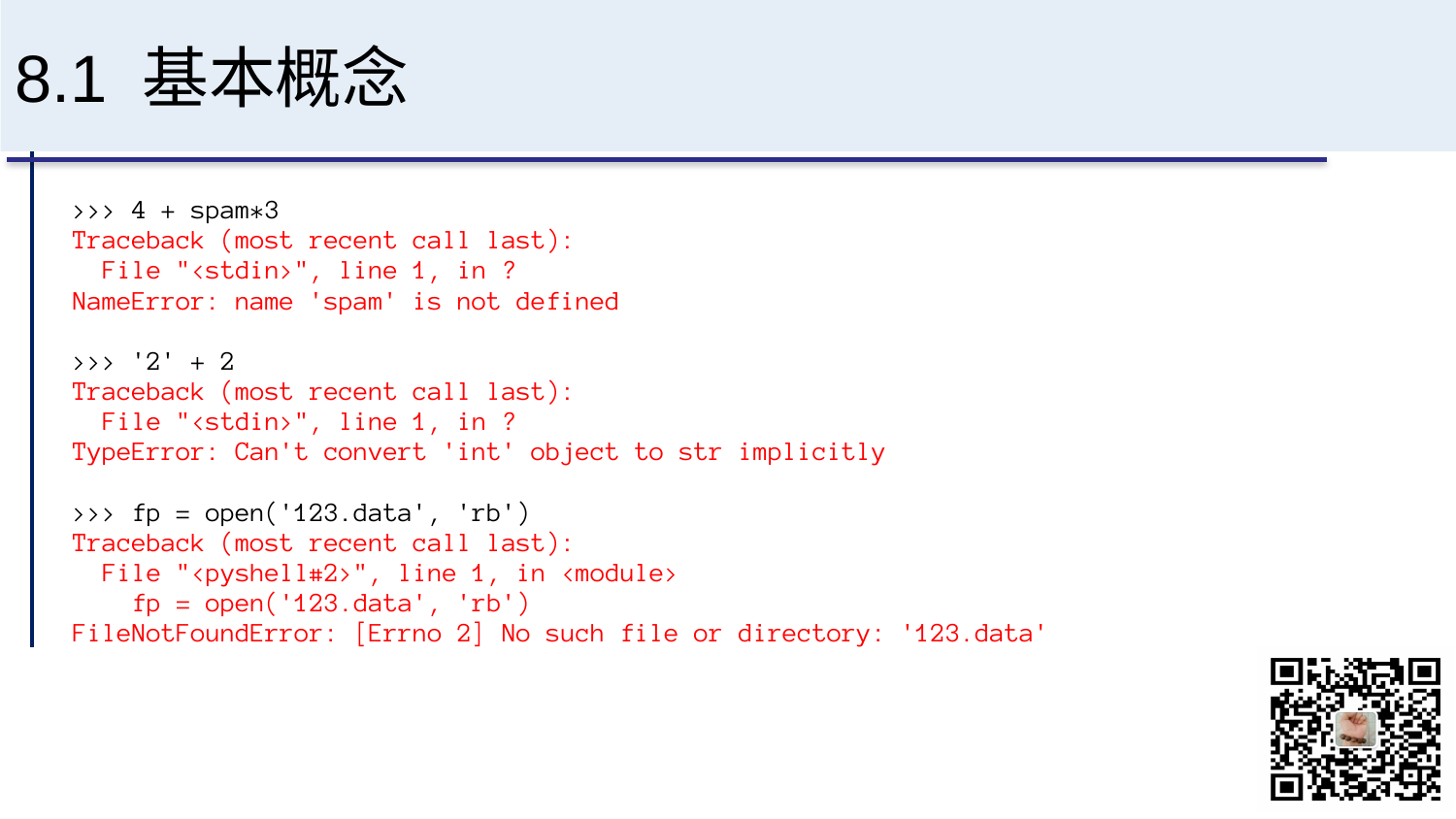

# 8.1 基本概念
>>> 4 + spam*3
Traceback (most recent call last):
  File "<stdin>", line 1, in ?
NameError: name 'spam' is not defined

>>> '2' + 2
Traceback (most recent call last):
  File "<stdin>", line 1, in ?
TypeError: Can't convert 'int' object to str implicitly

>>> fp = open('123.data', 'rb')
Traceback (most recent call last):
  File "<pyshell#2>", line 1, in <module>
    fp = open('123.data', 'rb')
FileNotFoundError: [Errno 2] No such file or directory: '123.data'